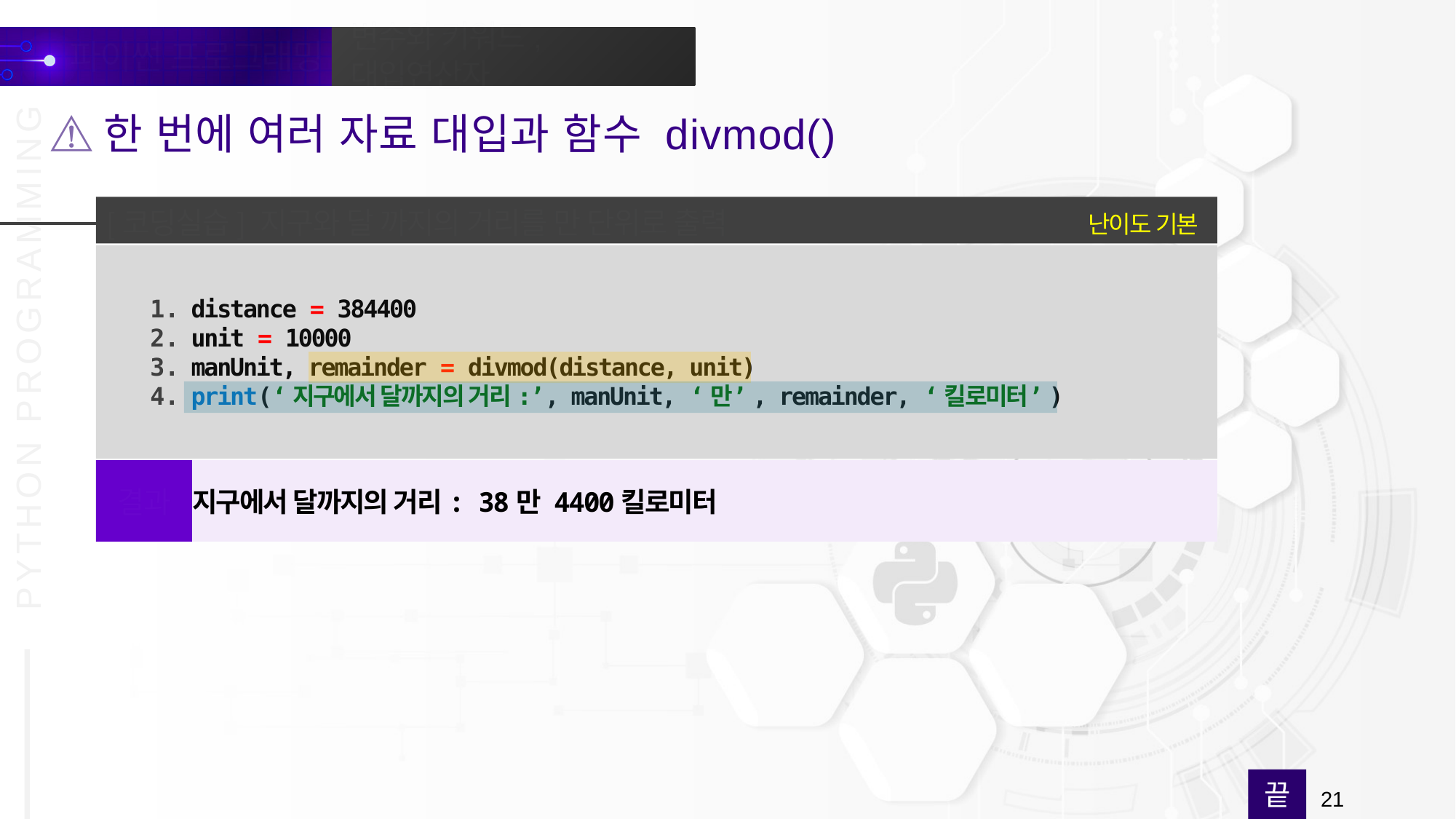

한 번에 여러 자료 대입과 함수 divmod()

난이도 기본
[코딩실습] 지구와 달 까지의 거리를 만 단위로 출력
distance = 384400
unit = 10000
manUnit, remainder = divmod(distance, unit)
print(‘지구에서 달까지의 거리:’, manUnit, ‘만’, remainder, ‘킬로미터’)

지구에서 달까지의 거리: 38만 4400킬로미터

결과
끝
21